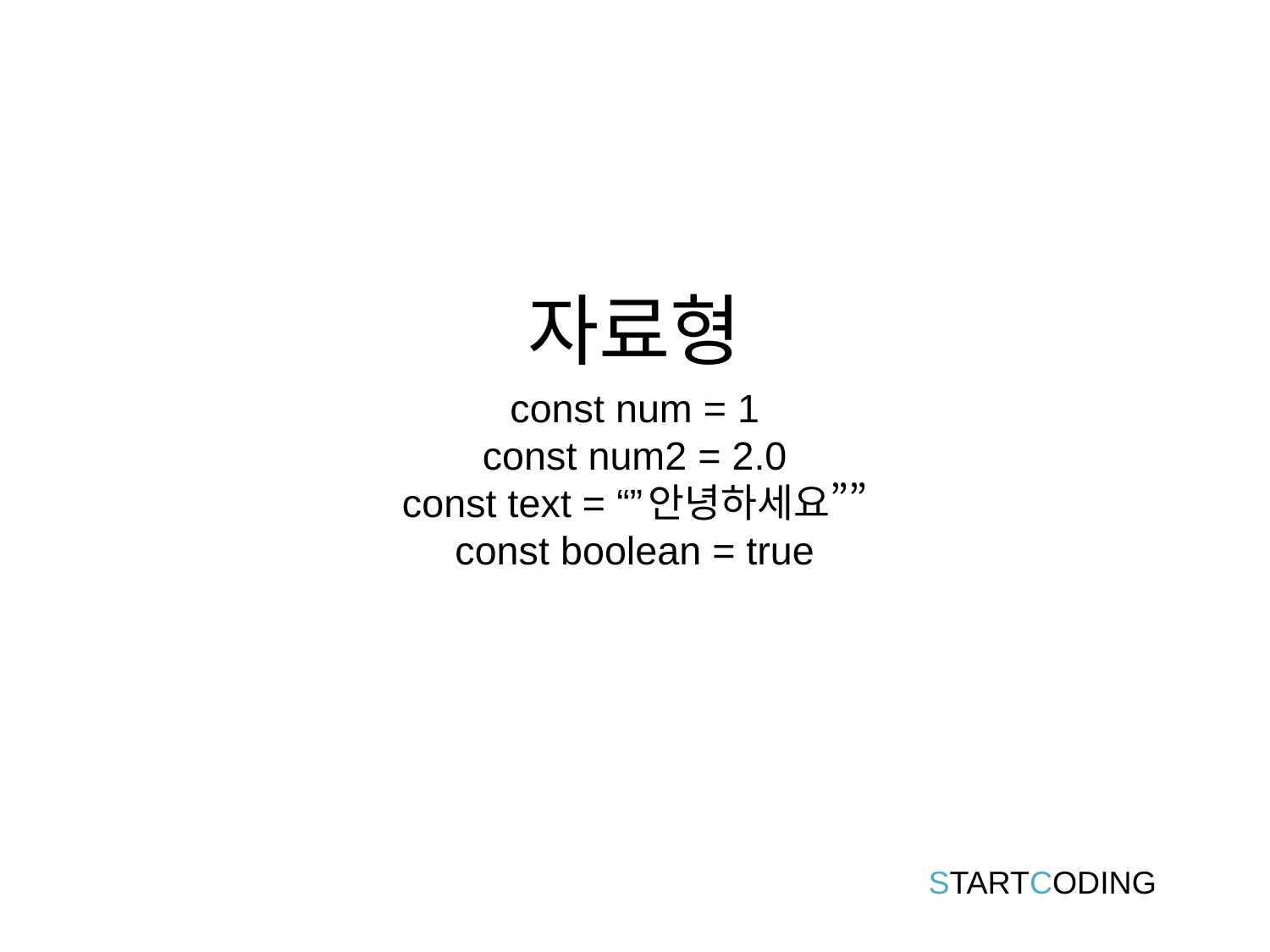

# 자료형
const num = 1
const num2 = 2.0
const text = “”안녕하세요””
const boolean = true
STARTCODING